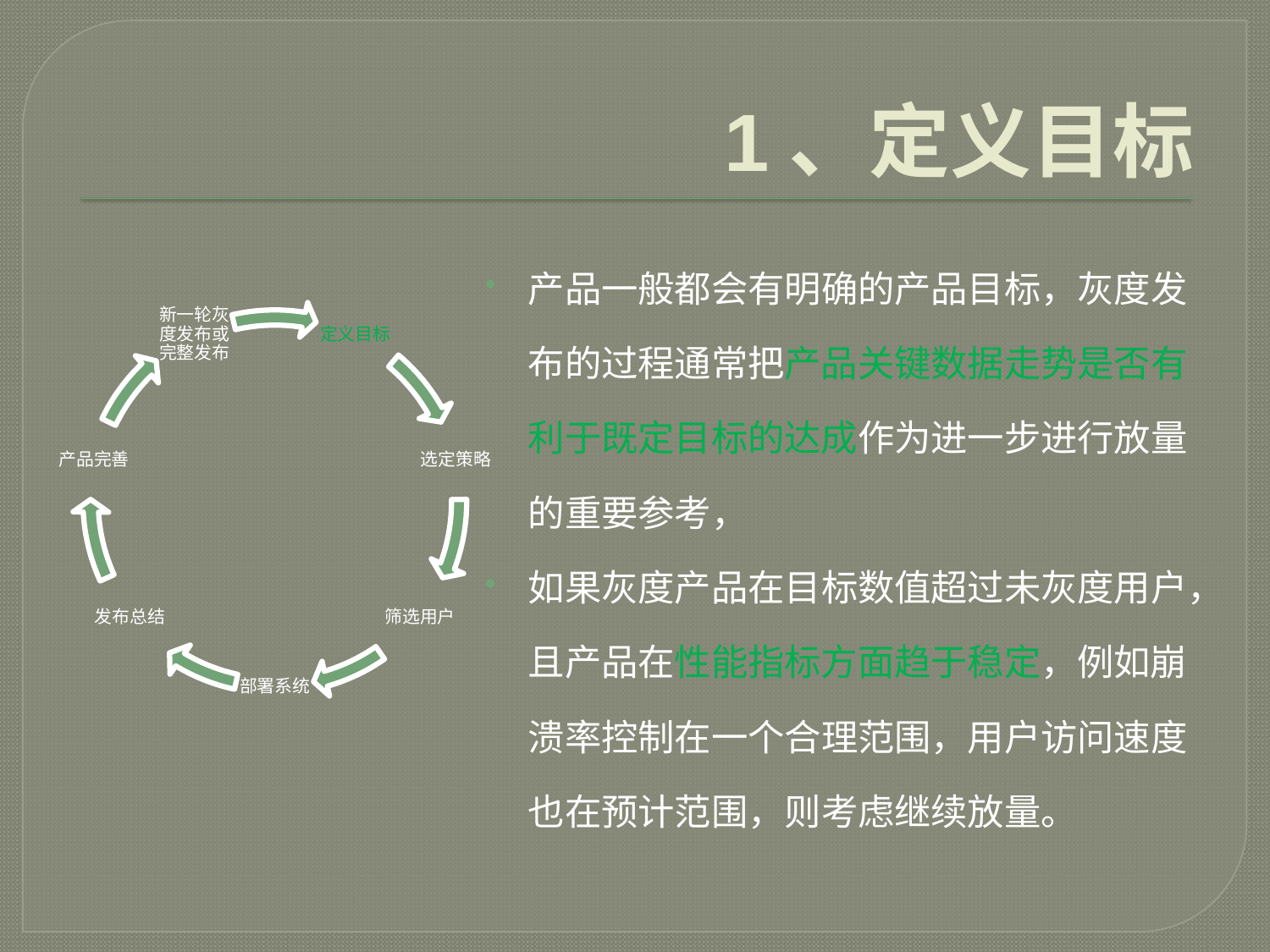

# 1、定义目标
产品一般都会有明确的产品目标，灰度发布的过程通常把产品关键数据走势是否有利于既定目标的达成作为进一步进行放量的重要参考，
如果灰度产品在目标数值超过未灰度用户，且产品在性能指标方面趋于稳定，例如崩溃率控制在一个合理范围，用户访问速度也在预计范围，则考虑继续放量。

定义目标
选定策略
筛选用户
部署系统
发布总结
产品完善
新一轮灰度发布或完整发布